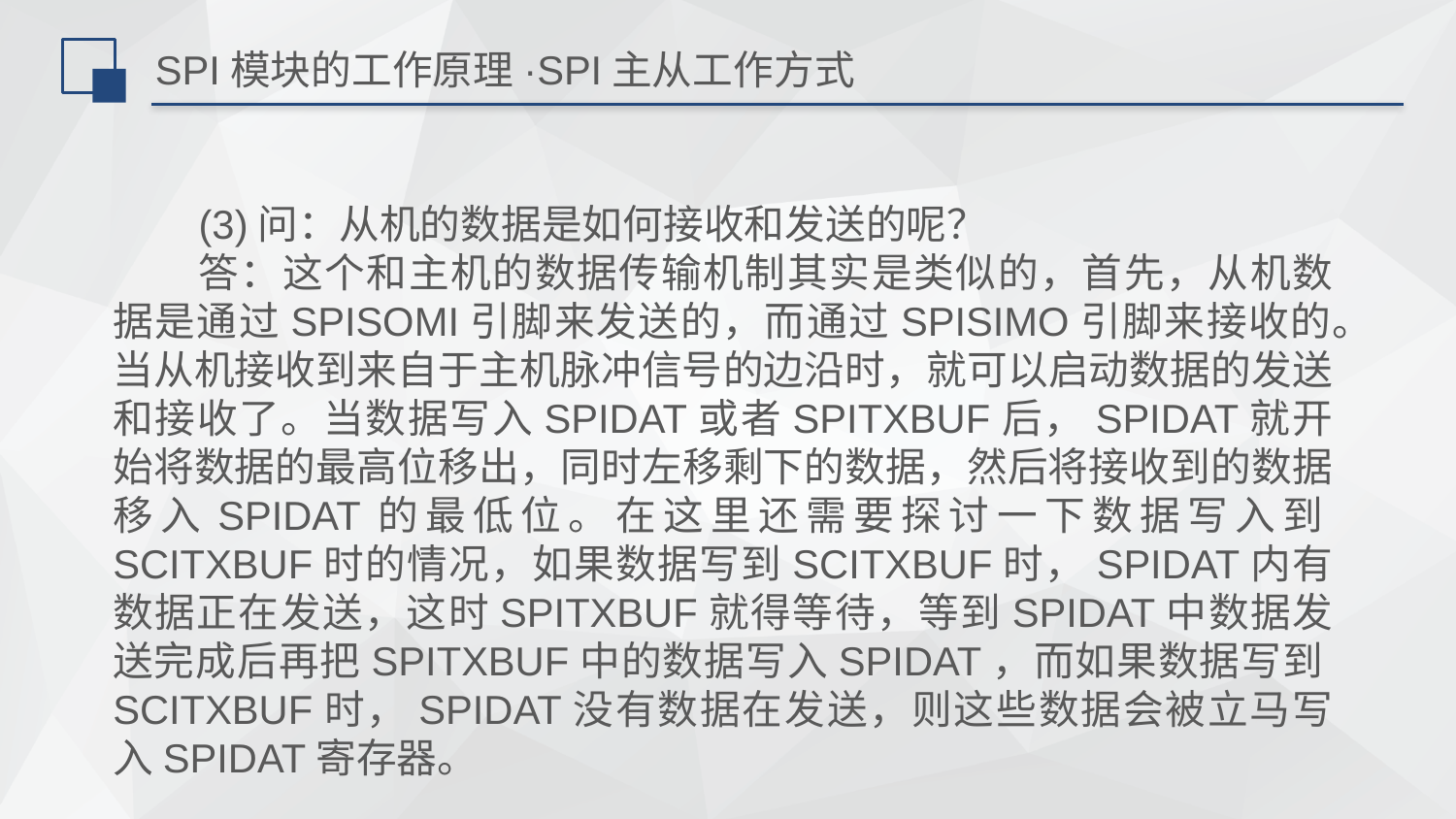

# SPI模块的工作原理·SPI主从工作方式
(3)问：从机的数据是如何接收和发送的呢？
答：这个和主机的数据传输机制其实是类似的，首先，从机数据是通过SPISOMI引脚来发送的，而通过SPISIMO引脚来接收的。当从机接收到来自于主机脉冲信号的边沿时，就可以启动数据的发送和接收了。当数据写入SPIDAT或者SPITXBUF后，SPIDAT就开始将数据的最高位移出，同时左移剩下的数据，然后将接收到的数据移入SPIDAT的最低位。在这里还需要探讨一下数据写入到SCITXBUF时的情况，如果数据写到SCITXBUF时，SPIDAT内有数据正在发送，这时SPITXBUF就得等待，等到SPIDAT中数据发送完成后再把SPITXBUF中的数据写入SPIDAT，而如果数据写到SCITXBUF时，SPIDAT没有数据在发送，则这些数据会被立马写入SPIDAT寄存器。